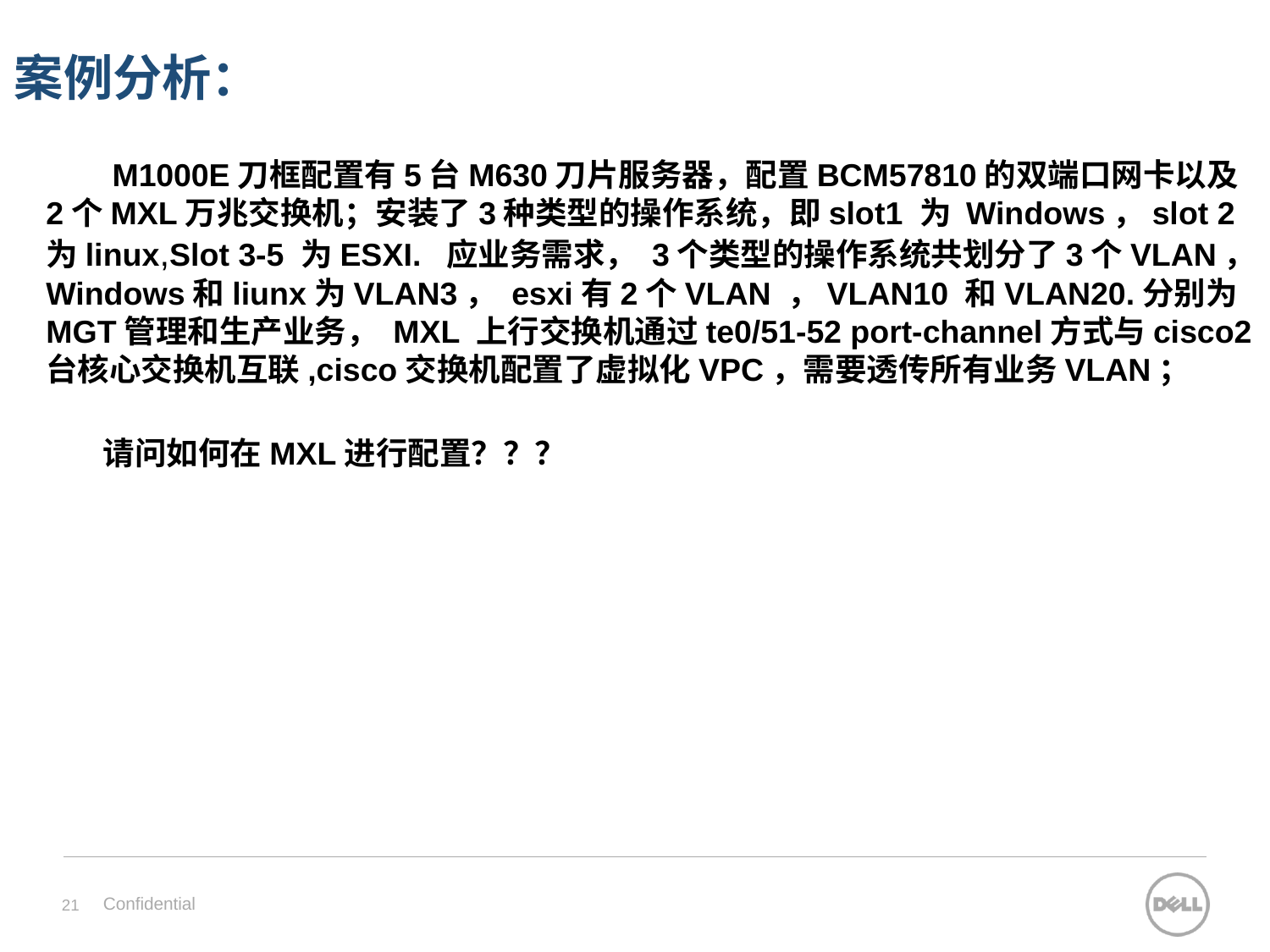

案例分析：

           M1000E刀框配置有5台M630刀片服务器，配置BCM57810的双端口网卡以及2个MXL万兆交换机；安装了3种类型的操作系统，即slot1 为 Windows，slot 2 为linux,Slot 3-5 为ESXI.  应业务需求， 3个类型的操作系统共划分了3个VLAN，Windows和liunx为VLAN3， esxi有2个VLAN ，VLAN10 和VLAN20.分别为MGT管理和生产业务， MXL 上行交换机通过te0/51-52 port-channel方式与cisco2台核心交换机互联,cisco交换机配置了虚拟化VPC，需要透传所有业务VLAN；

          请问如何在MXL进行配置？？？

Confidential
21